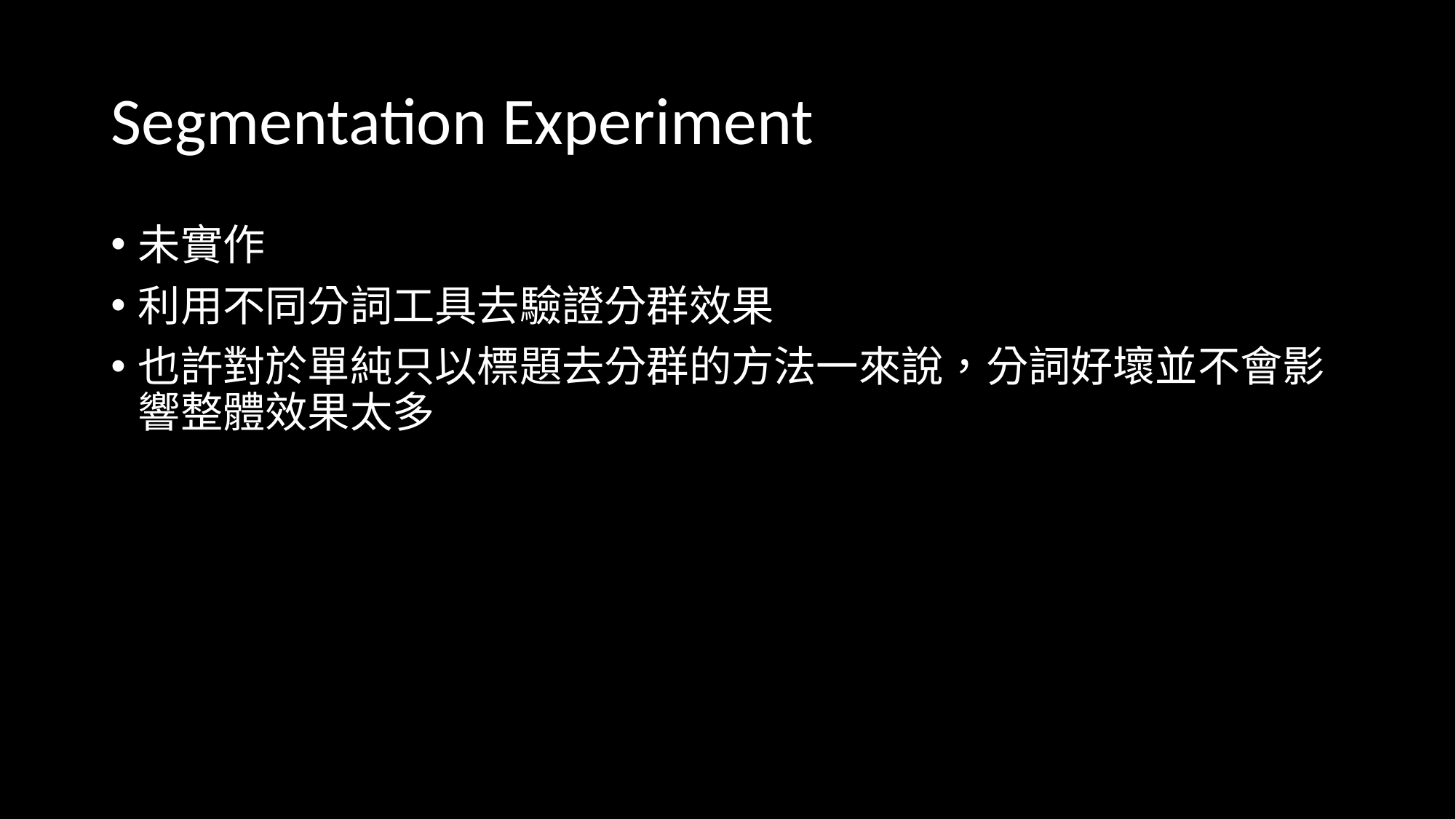

# Segmentation Experiment
未實作
利用不同分詞工具去驗證分群效果
也許對於單純只以標題去分群的方法一來說，分詞好壞並不會影響整體效果太多